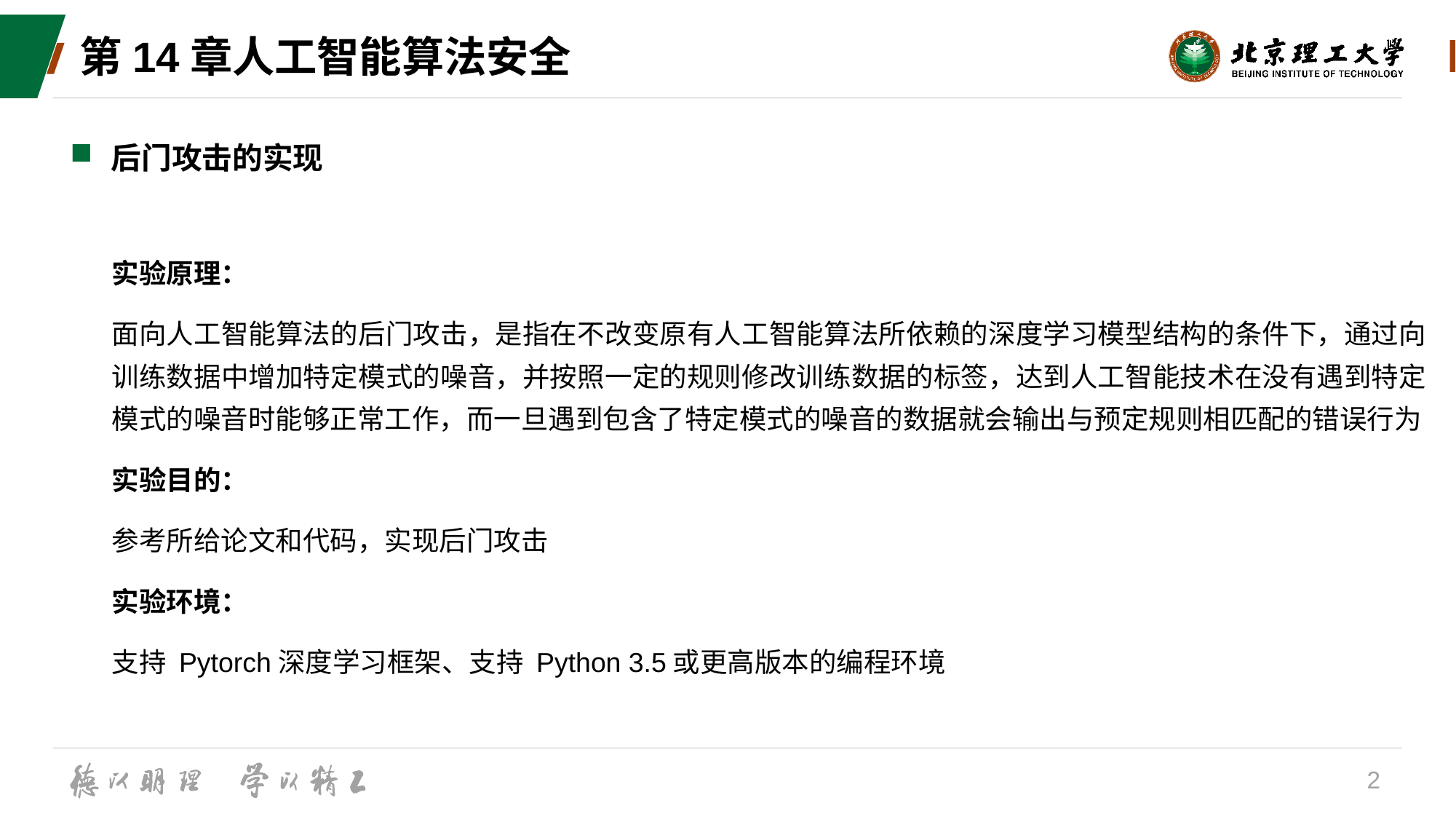

# 第14章人工智能算法安全
后门攻击的实现
实验原理：
面向人工智能算法的后门攻击，是指在不改变原有人工智能算法所依赖的深度学习模型结构的条件下，通过向训练数据中增加特定模式的噪音，并按照一定的规则修改训练数据的标签，达到人工智能技术在没有遇到特定模式的噪音时能够正常工作，而一旦遇到包含了特定模式的噪音的数据就会输出与预定规则相匹配的错误行为
实验目的：
参考所给论文和代码，实现后门攻击
实验环境：
支持 Pytorch深度学习框架、支持 Python 3.5或更高版本的编程环境